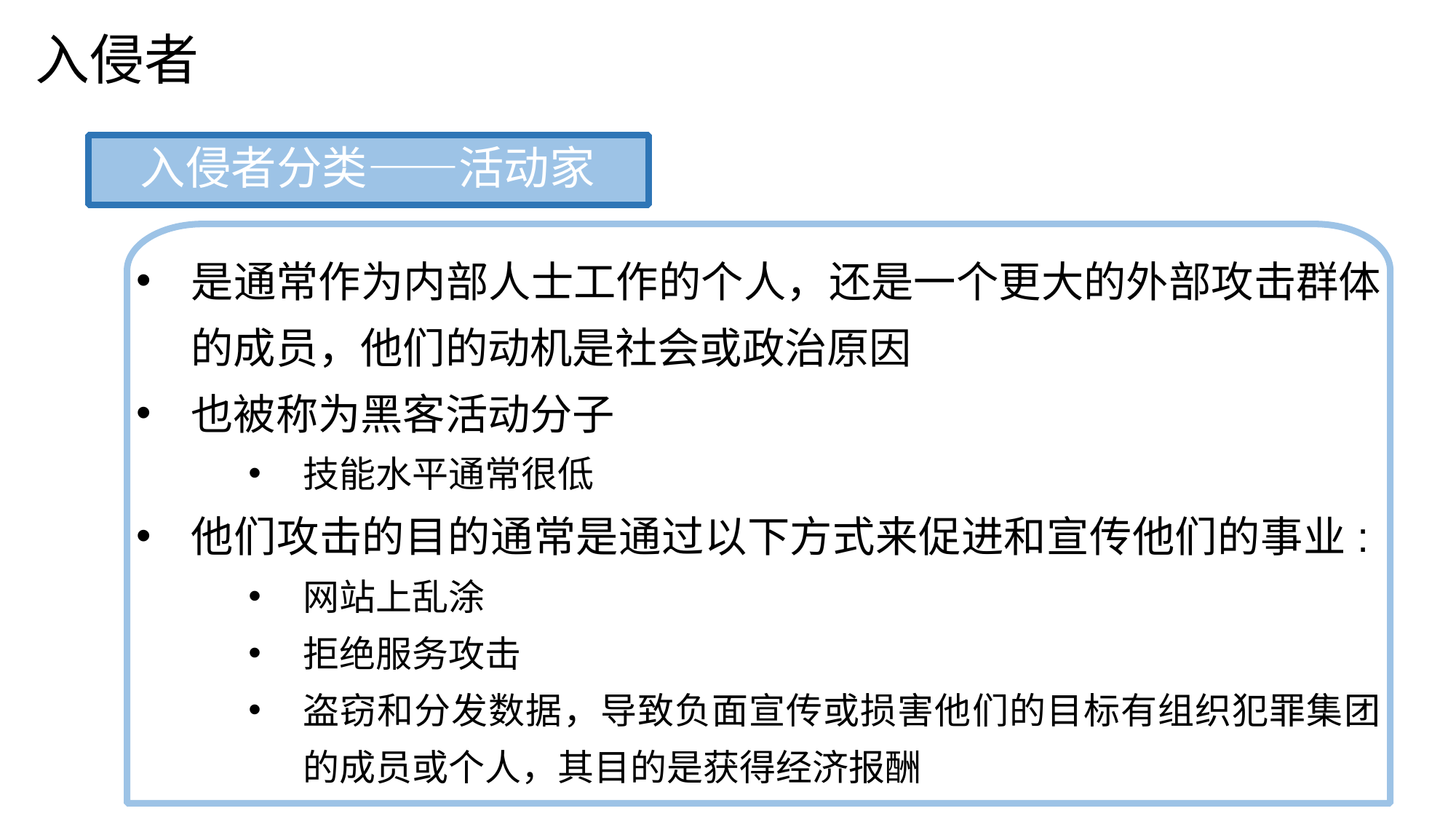

入侵者
入侵者分类——活动家
是通常作为内部人士工作的个人，还是一个更大的外部攻击群体的成员，他们的动机是社会或政治原因
也被称为黑客活动分子
技能水平通常很低
他们攻击的目的通常是通过以下方式来促进和宣传他们的事业:
网站上乱涂
拒绝服务攻击
盗窃和分发数据，导致负面宣传或损害他们的目标有组织犯罪集团的成员或个人，其目的是获得经济报酬